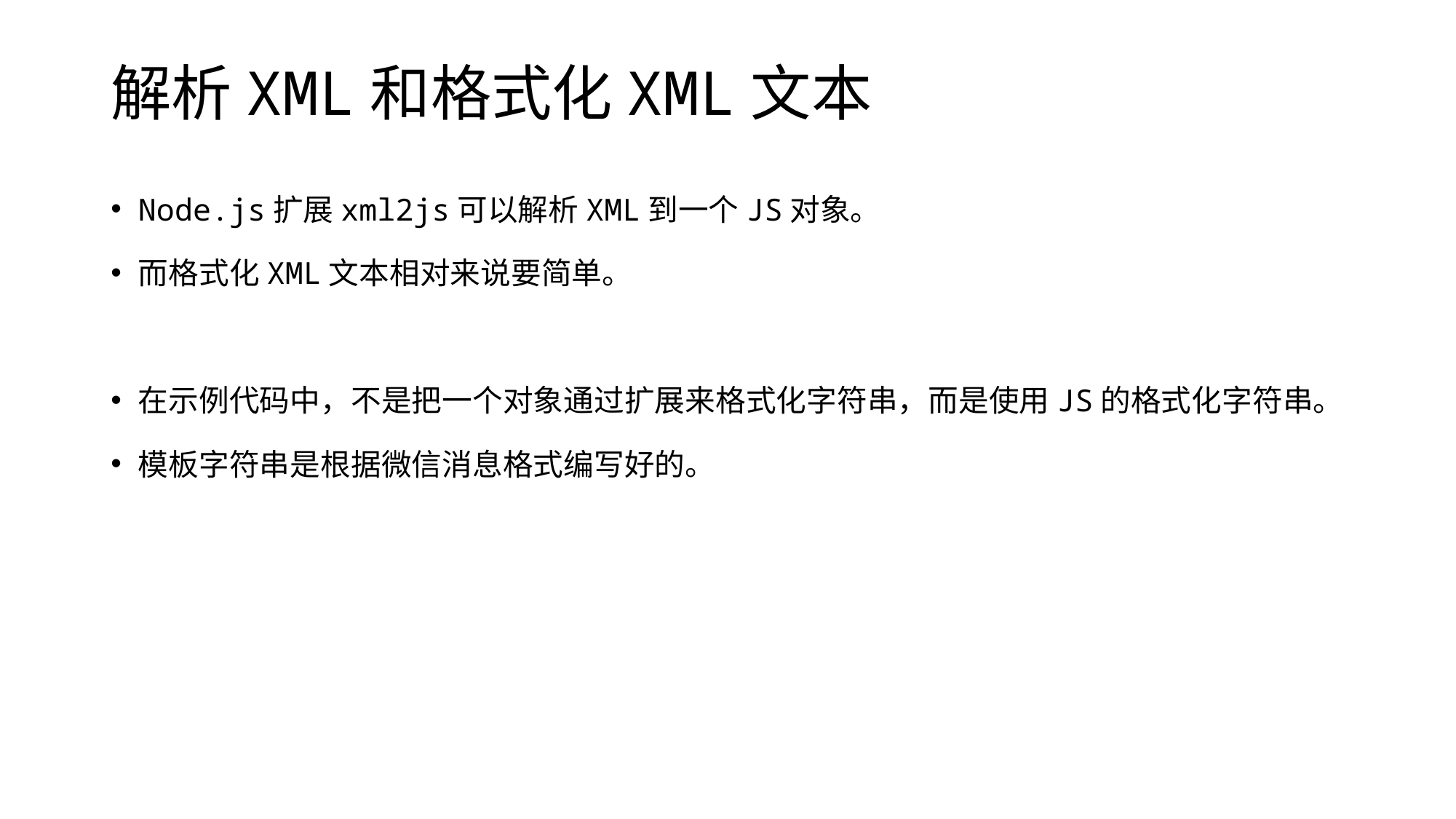

# 解析XML和格式化XML文本
Node.js扩展xml2js可以解析XML到一个JS对象。
而格式化XML文本相对来说要简单。

在示例代码中，不是把一个对象通过扩展来格式化字符串，而是使用JS的格式化字符串。
模板字符串是根据微信消息格式编写好的。